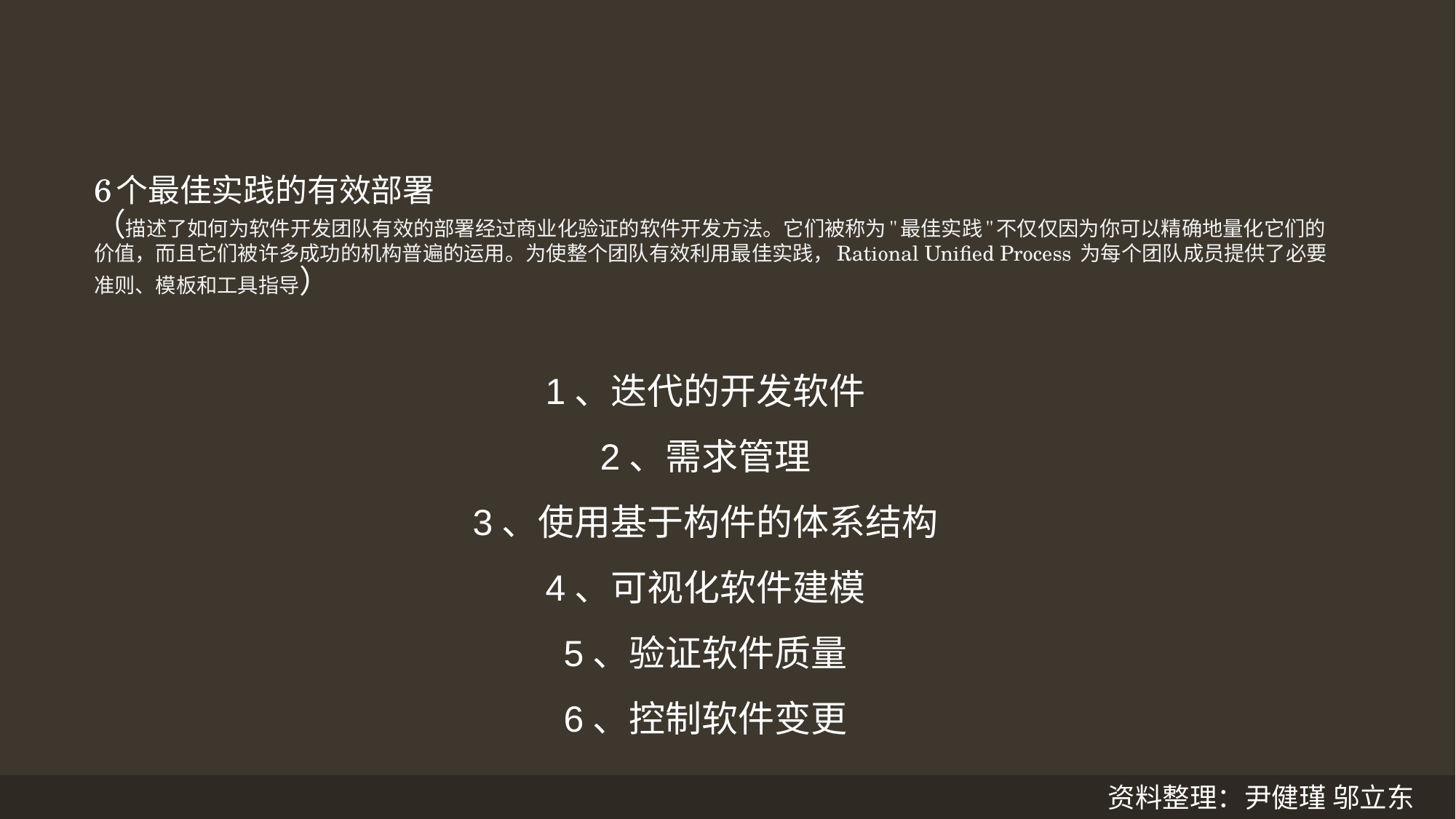

# 6个最佳实践的有效部署 （描述了如何为软件开发团队有效的部署经过商业化验证的软件开发方法。它们被称为"最佳实践"不仅仅因为你可以精确地量化它们的价值，而且它们被许多成功的机构普遍的运用。为使整个团队有效利用最佳实践，Rational Unified Process 为每个团队成员提供了必要准则、模板和工具指导）
1、迭代的开发软件
2、需求管理
3、使用基于构件的体系结构
4、可视化软件建模
5、验证软件质量
6、控制软件变更
资料整理：尹健瑾 邬立东